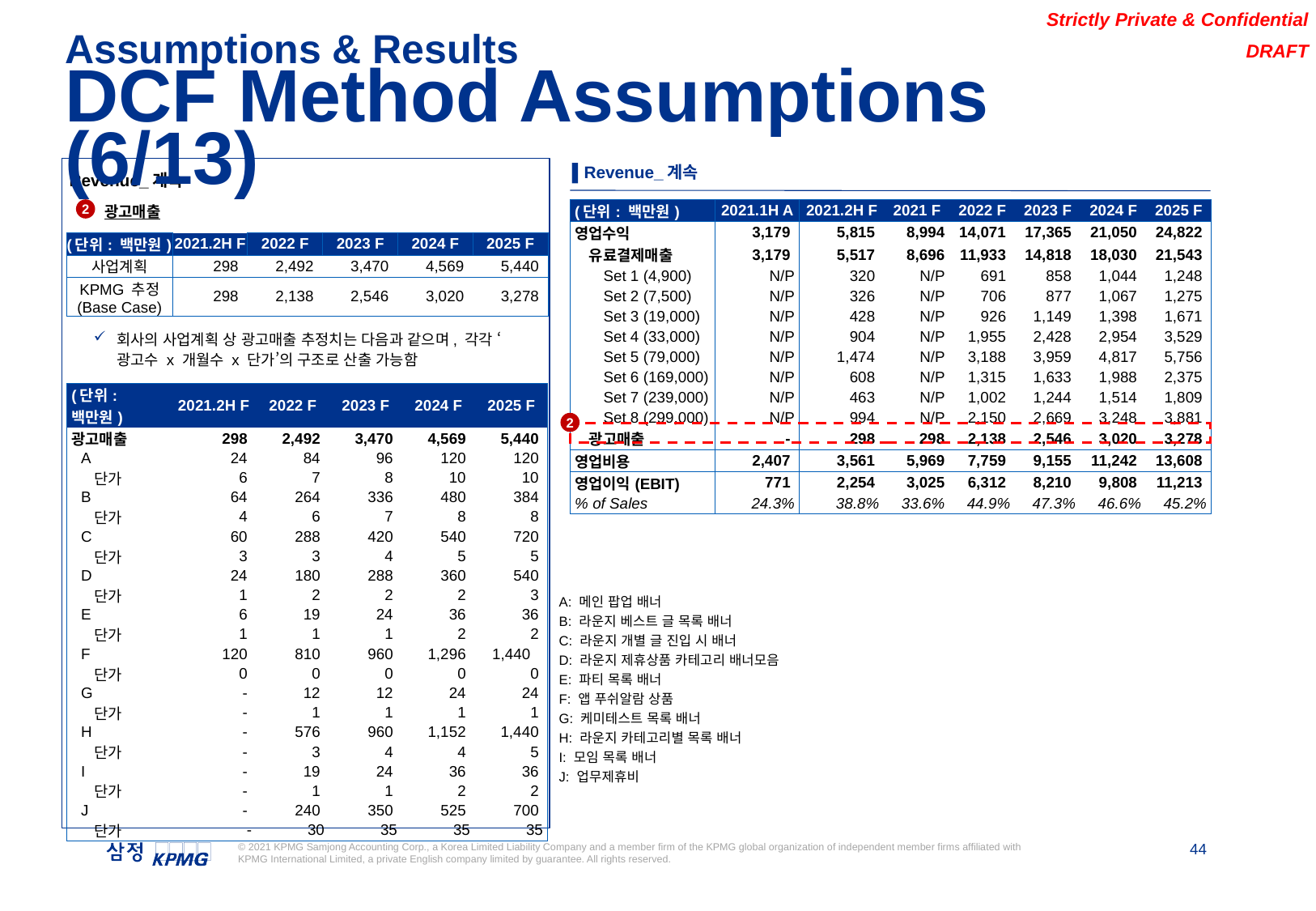

Assumptions & Results
DCF Method Assumptions (6/13)
▌Revenue_계속

Revenue_계속
광고매출

회사의 사업계획 상 광고매출 추정치는 다음과 같으며, 각각 ‘광고수 x 개월수 x 단가’의 구조로 산출 가능함

2
| (단위: 백만원) | 2021.1H A | 2021.2H F | 2021 F | 2022 F | 2023 F | 2024 F | 2025 F |
| --- | --- | --- | --- | --- | --- | --- | --- |
| 영업수익 | 3,179 | 5,815 | 8,994 | 14,071 | 17,365 | 21,050 | 24,822 |
| 유료결제매출 | 3,179 | 5,517 | 8,696 | 11,933 | 14,818 | 18,030 | 21,543 |
| Set 1 (4,900) | N/P | 320 | N/P | 691 | 858 | 1,044 | 1,248 |
| Set 2 (7,500) | N/P | 326 | N/P | 706 | 877 | 1,067 | 1,275 |
| Set 3 (19,000) | N/P | 428 | N/P | 926 | 1,149 | 1,398 | 1,671 |
| Set 4 (33,000) | N/P | 904 | N/P | 1,955 | 2,428 | 2,954 | 3,529 |
| Set 5 (79,000) | N/P | 1,474 | N/P | 3,188 | 3,959 | 4,817 | 5,756 |
| Set 6 (169,000) | N/P | 608 | N/P | 1,315 | 1,633 | 1,988 | 2,375 |
| Set 7 (239,000) | N/P | 463 | N/P | 1,002 | 1,244 | 1,514 | 1,809 |
| Set 8 (299,000) | N/P | 994 | N/P | 2,150 | 2,669 | 3,248 | 3,881 |
| 광고매출 | - | 298 | 298 | 2,138 | 2,546 | 3,020 | 3,278 |
| 영업비용 | 2,407 | 3,561 | 5,969 | 7,759 | 9,155 | 11,242 | 13,608 |
| 영업이익(EBIT) | 771 | 2,254 | 3,025 | 6,312 | 8,210 | 9,808 | 11,213 |
| % of Sales | 24.3% | 38.8% | 33.6% | 44.9% | 47.3% | 46.6% | 45.2% |
| (단위: 백만원) | 2021.2H F | 2022 F | 2023 F | 2024 F | 2025 F |
| --- | --- | --- | --- | --- | --- |
| 사업계획 | 298 | 2,492 | 3,470 | 4,569 | 5,440 |
| KPMG 추정 (Base Case) | 298 | 2,138 | 2,546 | 3,020 | 3,278 |
| (단위: 백만원) | 2021.2H F | 2022 F | 2023 F | 2024 F | 2025 F |
| --- | --- | --- | --- | --- | --- |
| 광고매출 | 298 | 2,492 | 3,470 | 4,569 | 5,440 |
| A | 24 | 84 | 96 | 120 | 120 |
| 단가 | 6 | 7 | 8 | 10 | 10 |
| B | 64 | 264 | 336 | 480 | 384 |
| 단가 | 4 | 6 | 7 | 8 | 8 |
| C | 60 | 288 | 420 | 540 | 720 |
| 단가 | 3 | 3 | 4 | 5 | 5 |
| D | 24 | 180 | 288 | 360 | 540 |
| 단가 | 1 | 2 | 2 | 2 | 3 |
| E | 6 | 19 | 24 | 36 | 36 |
| 단가 | 1 | 1 | 1 | 2 | 2 |
| F | 120 | 810 | 960 | 1,296 | 1,440 |
| 단가 | 0 | 0 | 0 | 0 | 0 |
| G | - | 12 | 12 | 24 | 24 |
| 단가 | - | 1 | 1 | 1 | 1 |
| H | - | 576 | 960 | 1,152 | 1,440 |
| 단가 | - | 3 | 4 | 4 | 5 |
| I | - | 19 | 24 | 36 | 36 |
| 단가 | - | 1 | 1 | 2 | 2 |
| J | - | 240 | 350 | 525 | 700 |
| 단가 | - | 30 | 35 | 35 | 35 |
2

A: 메인 팝업 배너
B: 라운지 베스트 글 목록 배너
C: 라운지 개별 글 진입 시 배너
D: 라운지 제휴상품 카테고리 배너모음
E: 파티 목록 배너
F: 앱 푸쉬알람 상품
G: 케미테스트 목록 배너
H: 라운지 카테고리별 목록 배너
I: 모임 목록 배너
J: 업무제휴비